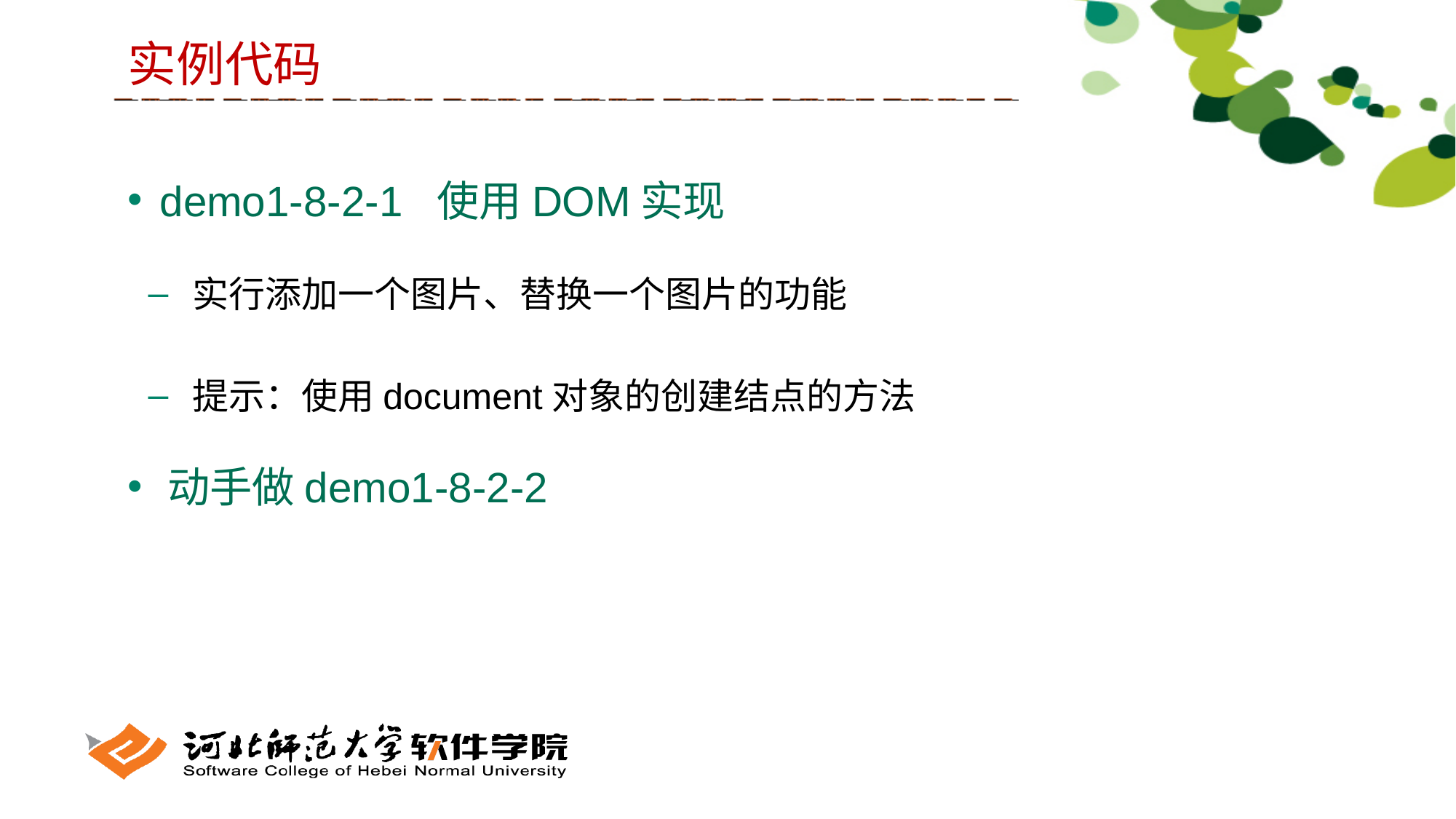

实例代码
 demo1-8-2-1  使用DOM实现
 实行添加一个图片、替换一个图片的功能
 提示：使用document对象的创建结点的方法
 动手做demo1-8-2-2